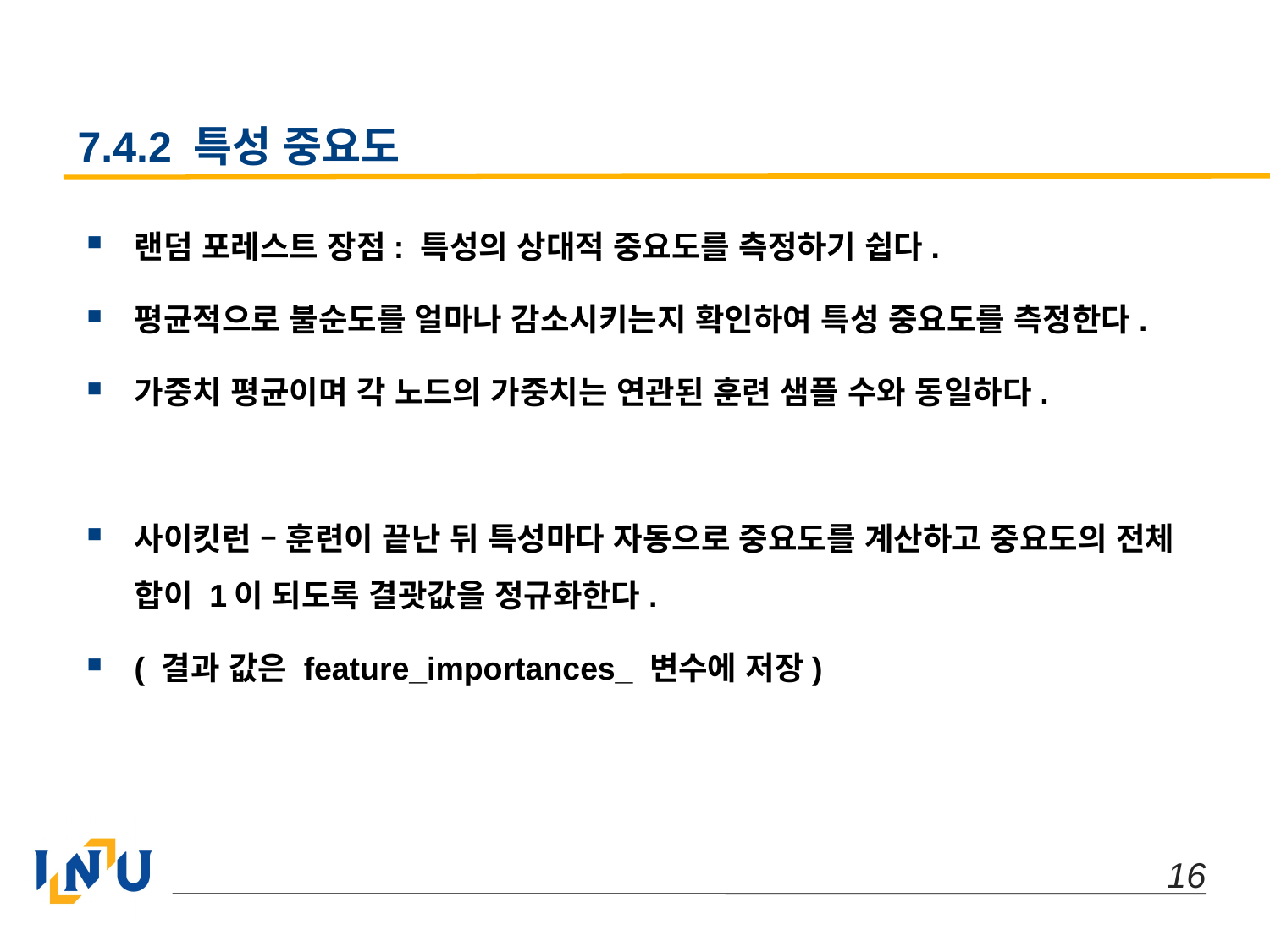

# 7.4.2 특성 중요도
랜덤 포레스트 장점: 특성의 상대적 중요도를 측정하기 쉽다.
평균적으로 불순도를 얼마나 감소시키는지 확인하여 특성 중요도를 측정한다.
가중치 평균이며 각 노드의 가중치는 연관된 훈련 샘플 수와 동일하다.

사이킷런 – 훈련이 끝난 뒤 특성마다 자동으로 중요도를 계산하고 중요도의 전체 합이 1이 되도록 결괏값을 정규화한다.
( 결과 값은 feature_importances_ 변수에 저장)
 16